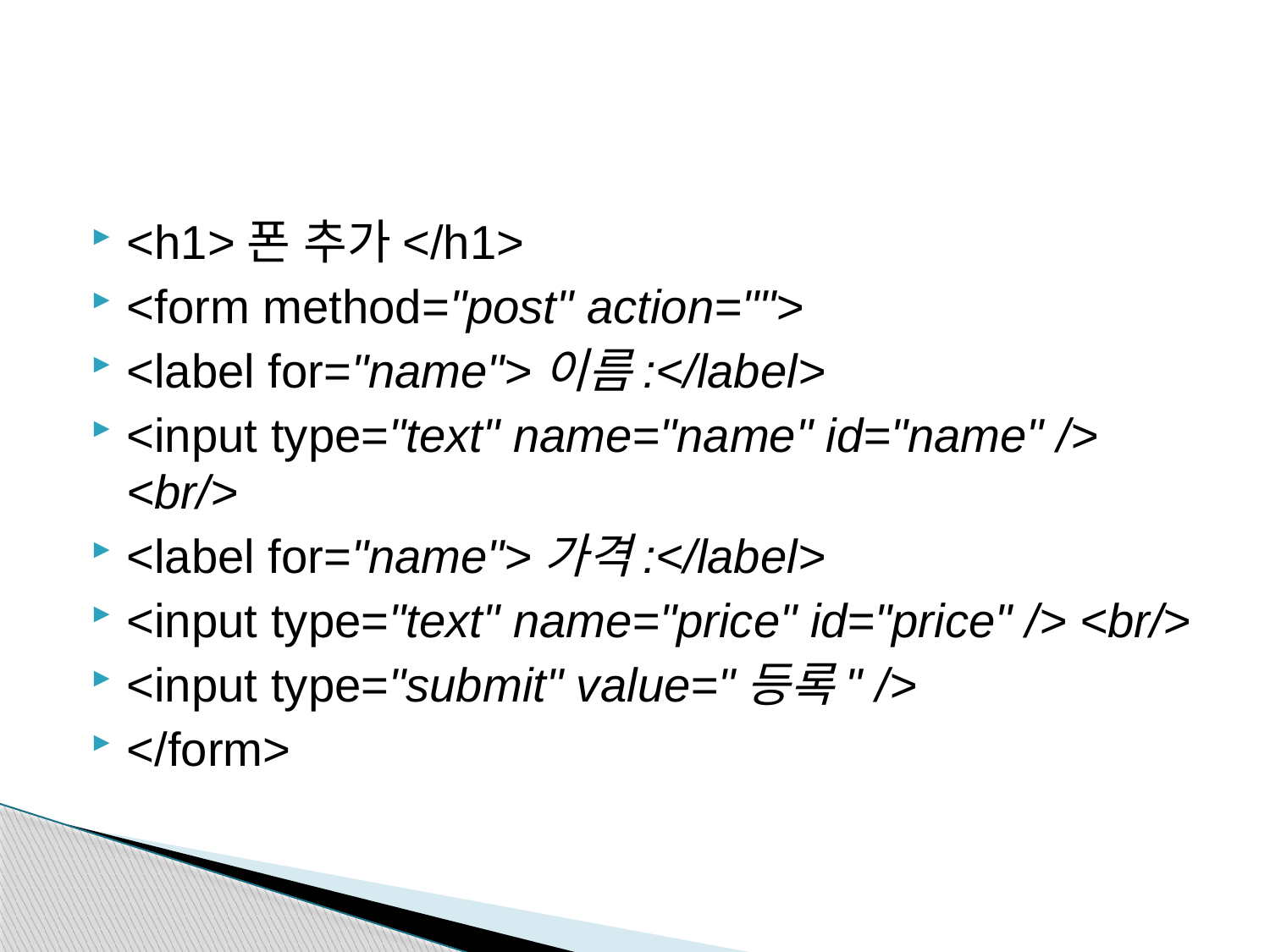

#
<h1>폰 추가</h1>
<form method="post" action="">
<label for="name">이름:</label>
<input type="text" name="name" id="name" /> <br/>
<label for="name">가격:</label>
<input type="text" name="price" id="price" /> <br/>
<input type="submit" value="등록" />
</form>